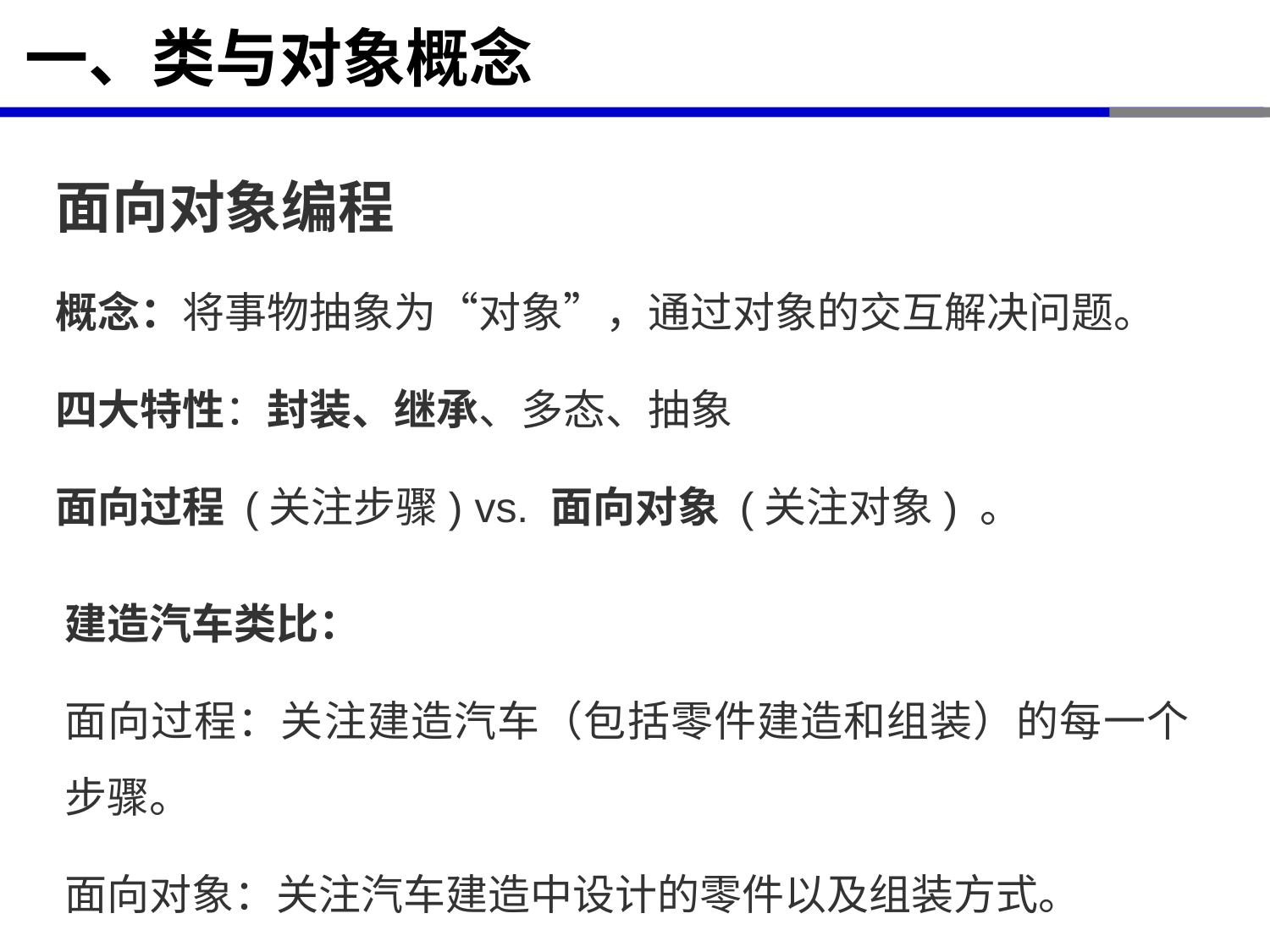

# 一、类与对象概念
面向对象编程
概念：将事物抽象为“对象”，通过对象的交互解决问题。
四大特性：封装、继承、多态、抽象
面向过程 (关注步骤) vs. 面向对象 (关注对象) 。
建造汽车类比：
面向过程：关注建造汽车（包括零件建造和组装）的每一个步骤。
面向对象：关注汽车建造中设计的零件以及组装方式。